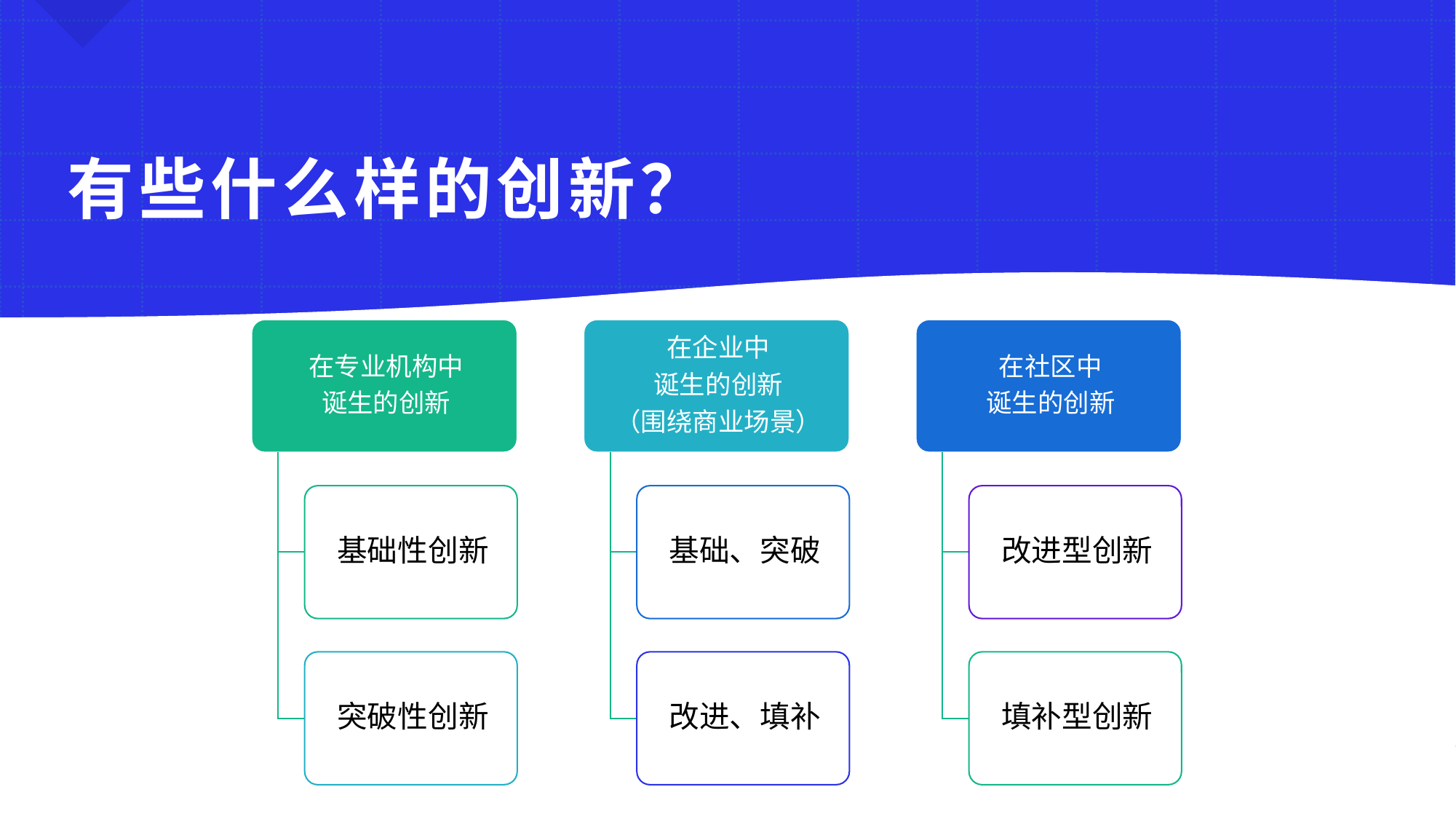

# 有些什么样的创新？

在专业机构中
诞生的创新
基础性创新
突破性创新
在企业中
诞生的创新
（围绕商业场景）
基础、突破
改进、填补
在社区中
诞生的创新
改进型创新
填补型创新